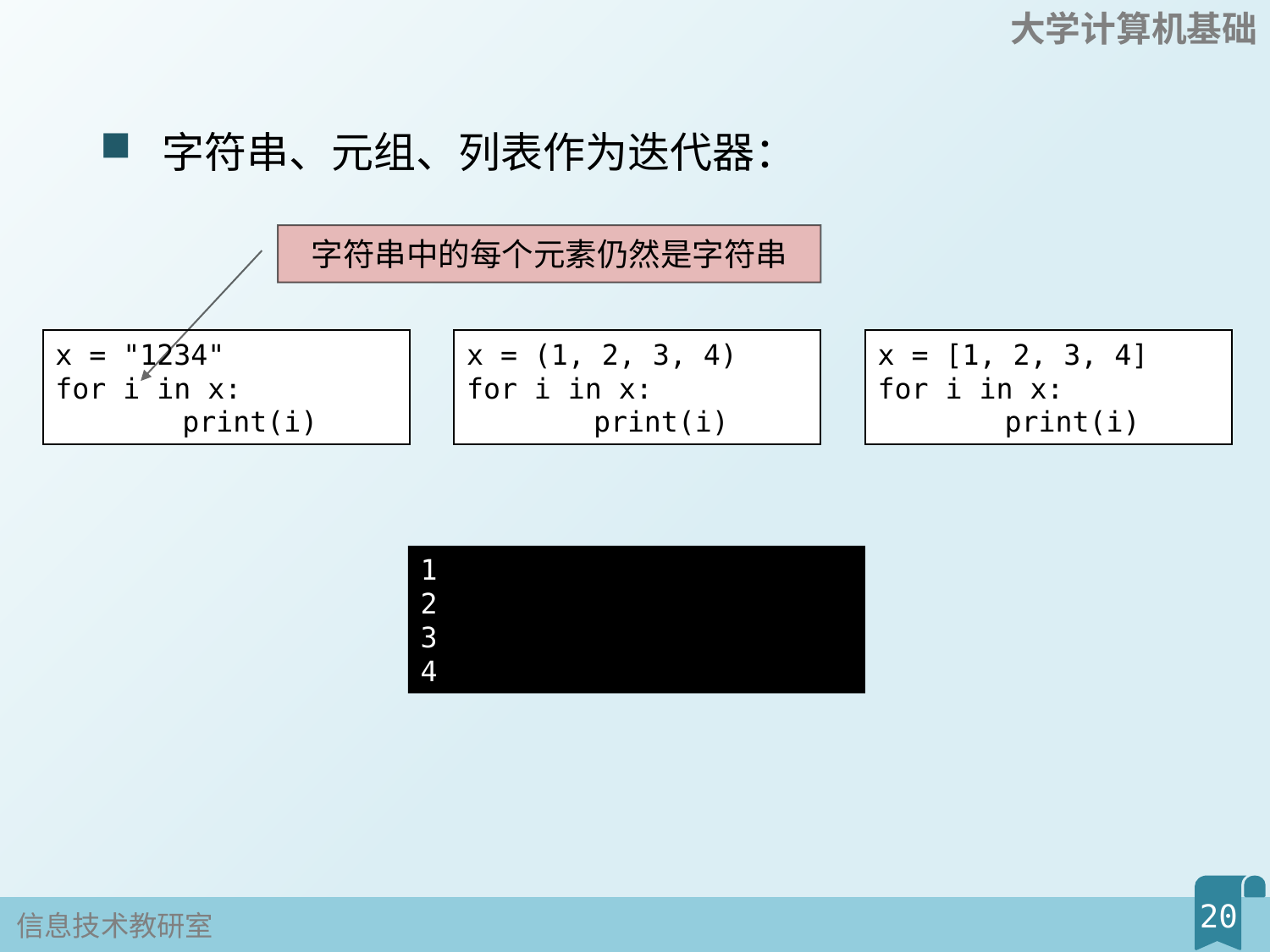

字符串、元组、列表作为迭代器：
字符串中的每个元素仍然是字符串
x = "1234"
for i in x:
	print(i)
x = (1, 2, 3, 4)
for i in x:
	print(i)
x = [1, 2, 3, 4]
for i in x:
	print(i)
1
2
3
4
20